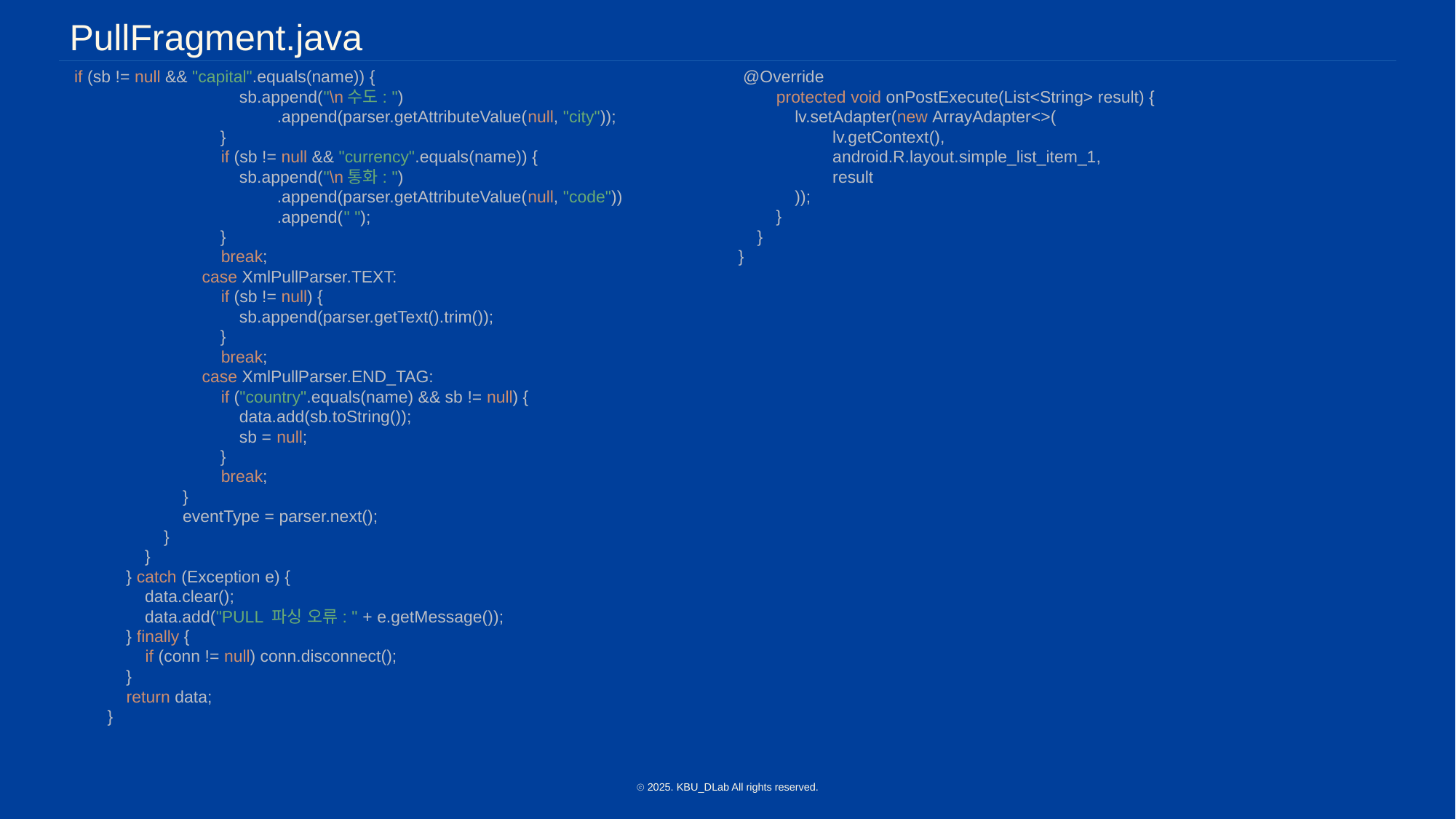

PullFragment.java
 if (sb != null && "capital".equals(name)) {
                                    sb.append("\n수도: ")
                                            .append(parser.getAttributeValue(null, "city"));
                                }
                                if (sb != null && "currency".equals(name)) {
                                    sb.append("\n통화: ")
                                            .append(parser.getAttributeValue(null, "code"))
                                            .append(" ");
                                }
                                break;
                            case XmlPullParser.TEXT:
                                if (sb != null) {
                                    sb.append(parser.getText().trim());
                                }
                                break;
                            case XmlPullParser.END_TAG:
                                if ("country".equals(name) && sb != null) {
                                    data.add(sb.toString());
                                    sb = null;
                                }
                                break;
                        }
                        eventType = parser.next();
                    }
                }
            } catch (Exception e) {
                data.clear();
                data.add("PULL 파싱 오류: " + e.getMessage());
            } finally {
                if (conn != null) conn.disconnect();
            }
            return data;
        }
 @Override
        protected void onPostExecute(List<String> result) {
            lv.setAdapter(new ArrayAdapter<>(
                    lv.getContext(),
                    android.R.layout.simple_list_item_1,
                    result
            ));
        }
    }
}